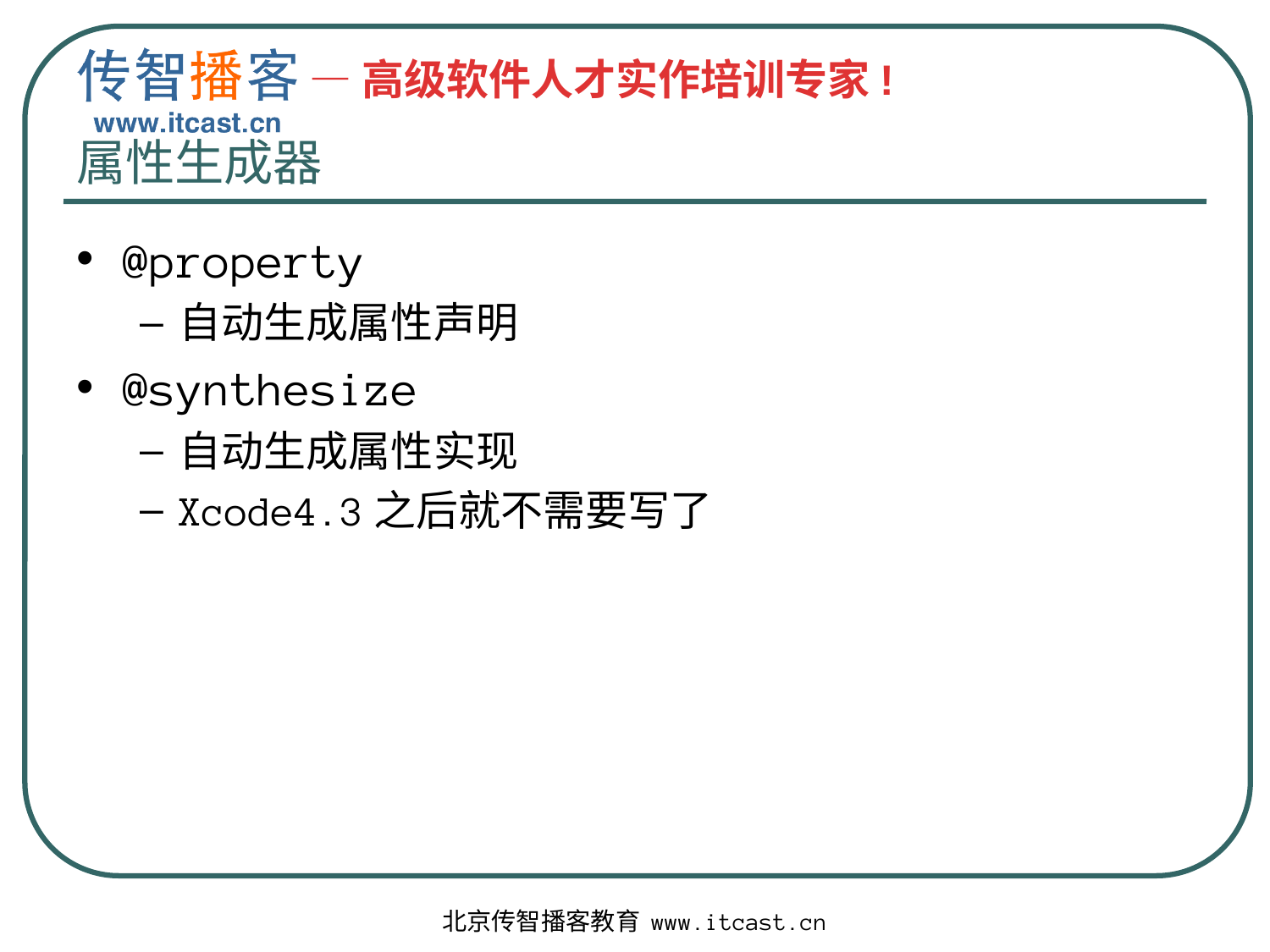

# 属性生成器
@property
自动生成属性声明
@synthesize
自动生成属性实现
Xcode4.3之后就不需要写了